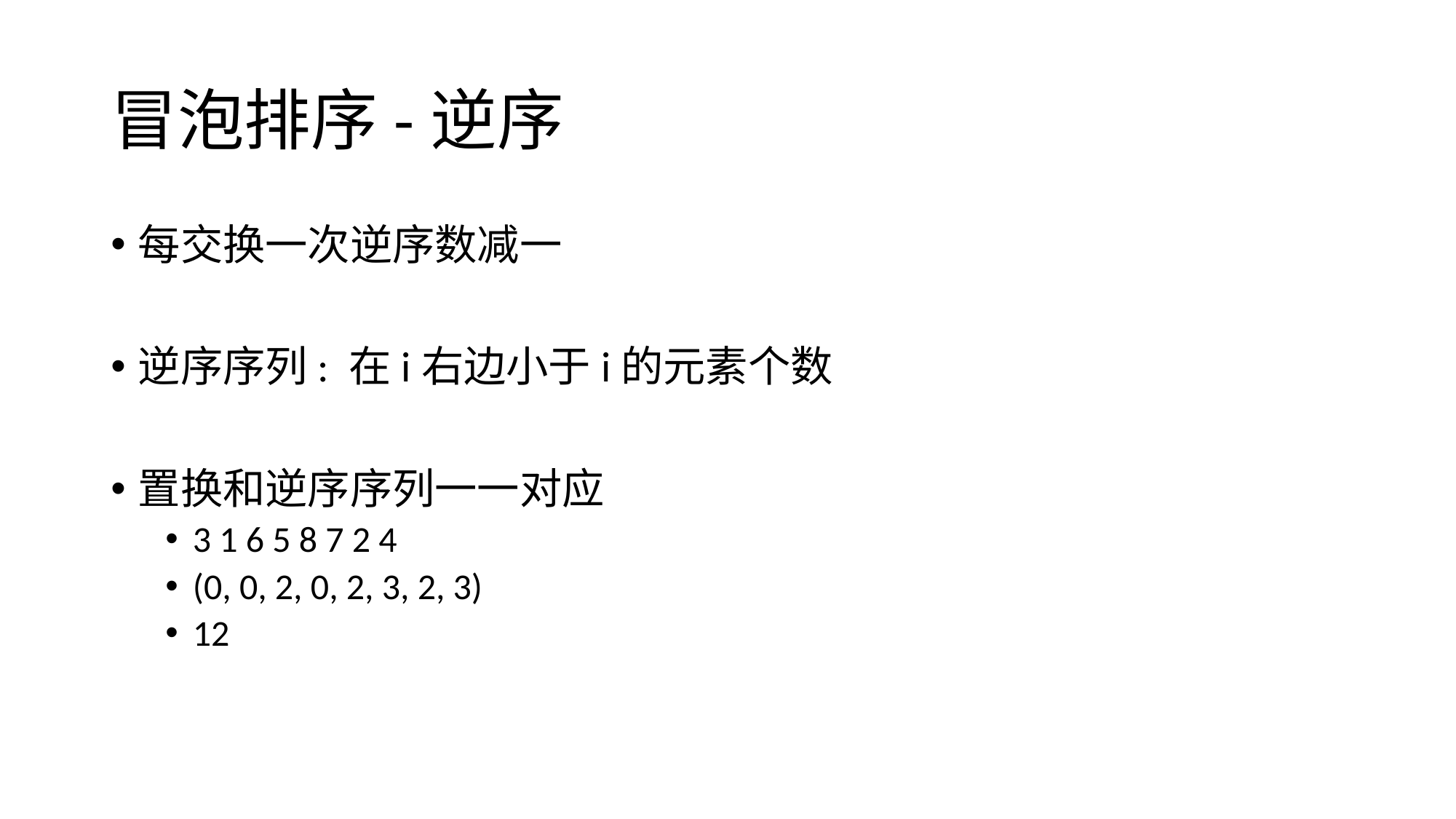

# 冒泡排序-逆序
每交换一次逆序数减一

逆序序列: 在i右边小于i的元素个数

置换和逆序序列一一对应
3 1 6 5 8 7 2 4
(0, 0, 2, 0, 2, 3, 2, 3)
12